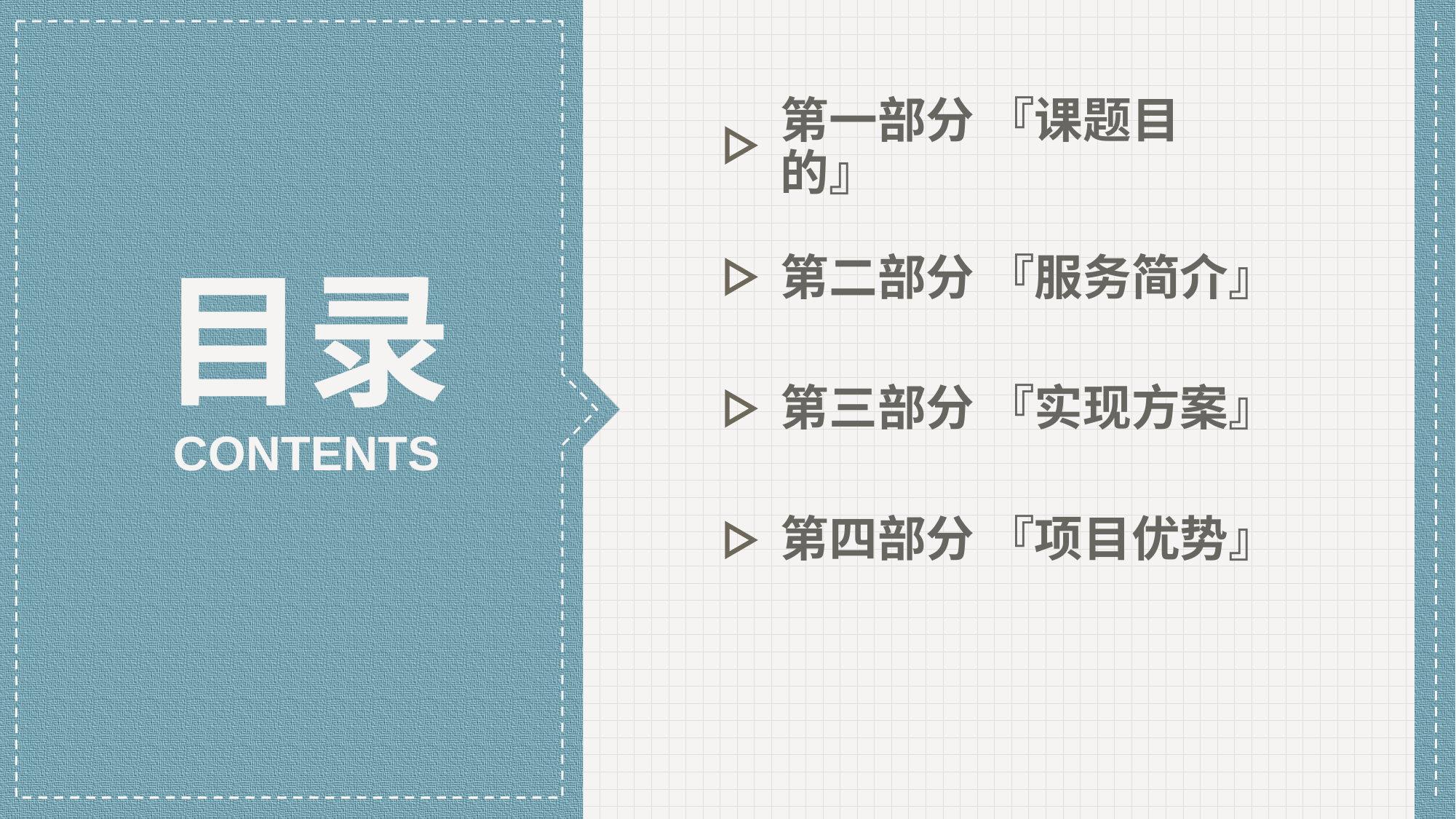

第一部分 『课题目的』

第二部分 『服务简介』
目录

第三部分 『实现方案』

CONTENTS
第四部分 『项目优势』